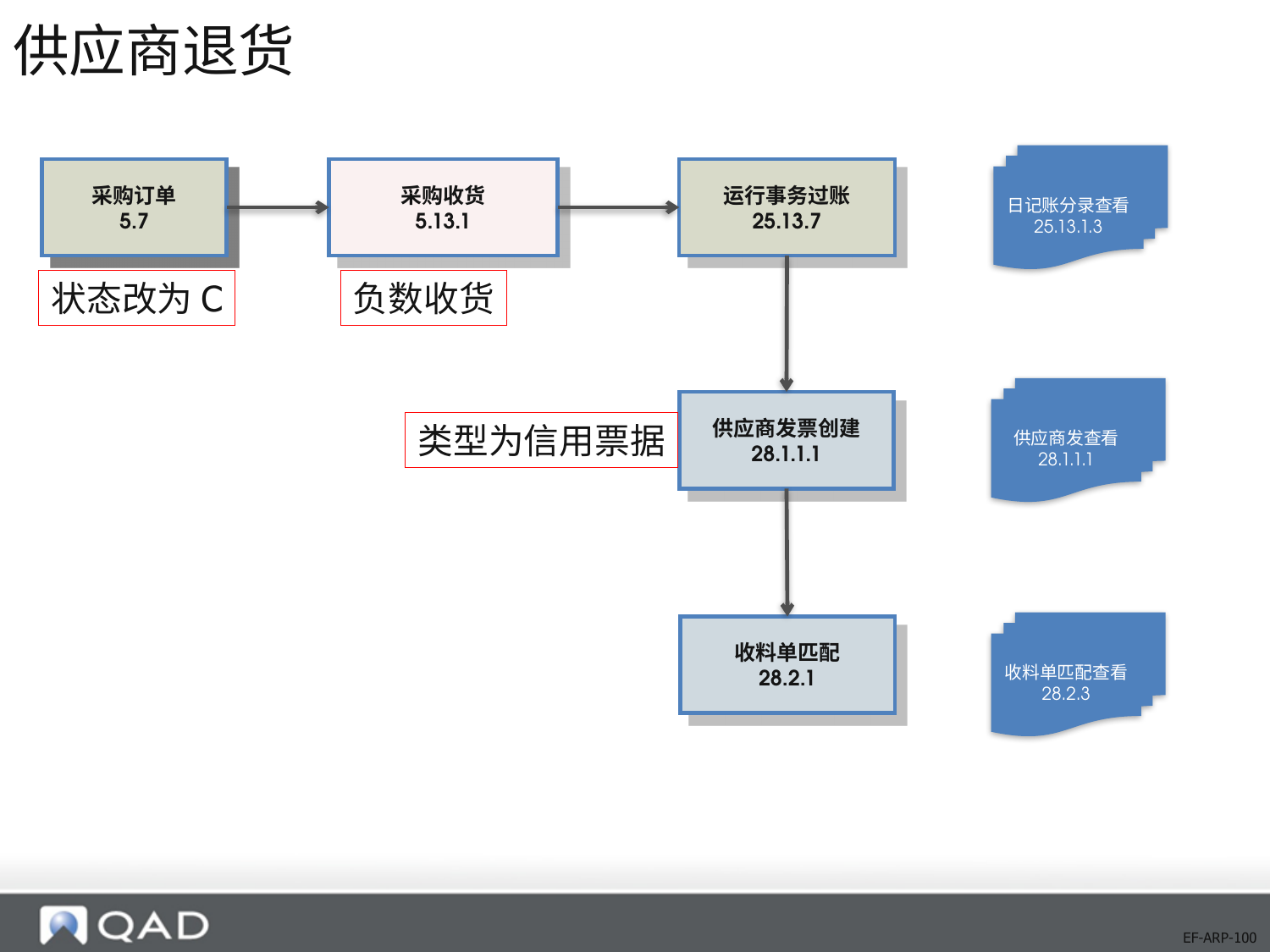

# 供应商退货
日记账分录查看
25.13.1.3
采购收货
5.13.1
运行事务过账
25.13.7
采购订单
5.7
状态改为C
负数收货
供应商发查看
28.1.1.1
供应商发票创建
28.1.1.1
类型为信用票据
收料单匹配查看
28.2.3
收料单匹配
28.2.1
EF-ARP-100